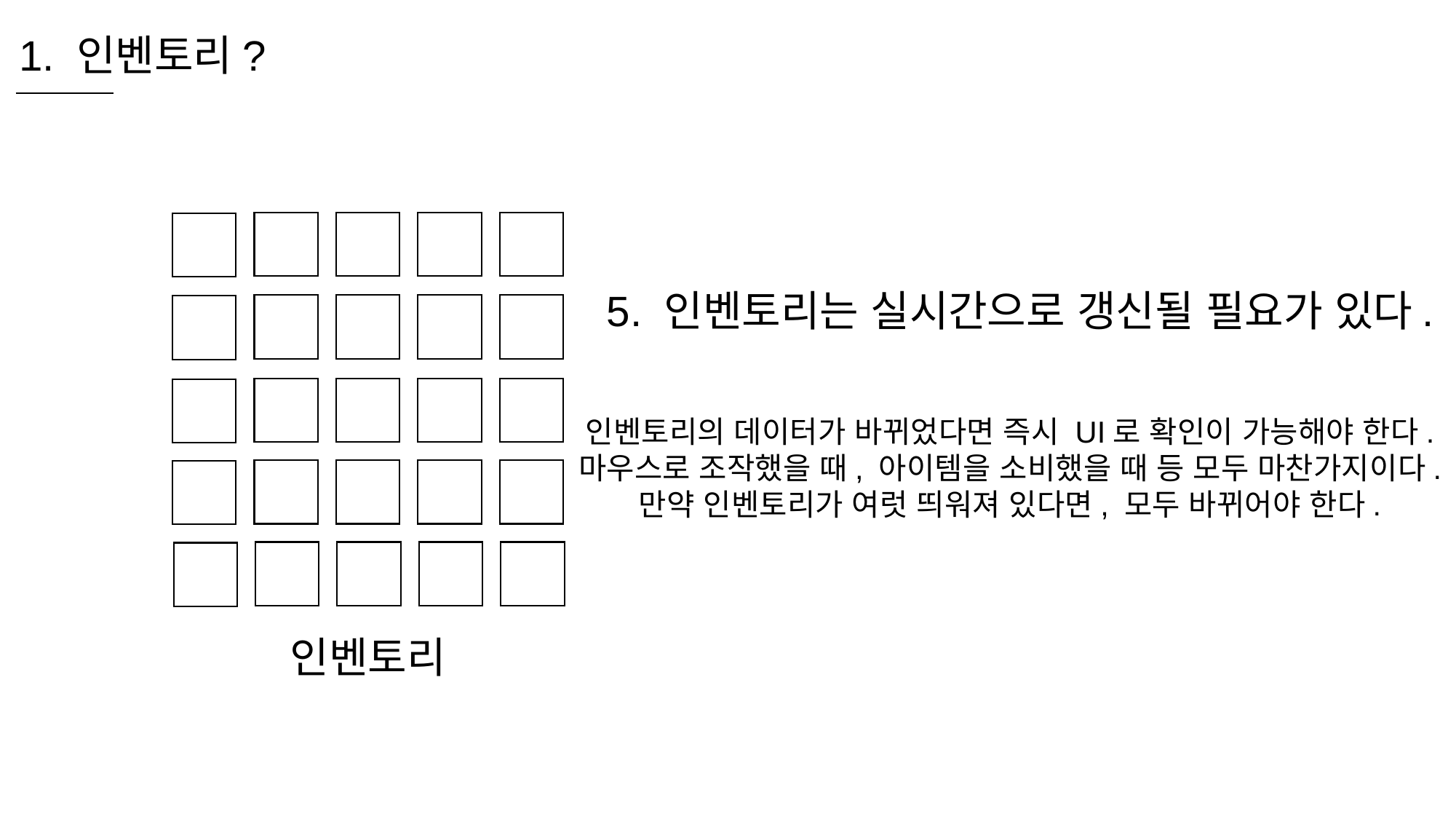

1. 인벤토리?

5. 인벤토리는 실시간으로 갱신될 필요가 있다.
인벤토리의 데이터가 바뀌었다면 즉시 UI로 확인이 가능해야 한다.
마우스로 조작했을 때, 아이템을 소비했을 때 등 모두 마찬가지이다.
만약 인벤토리가 여럿 띄워져 있다면, 모두 바뀌어야 한다.
인벤토리